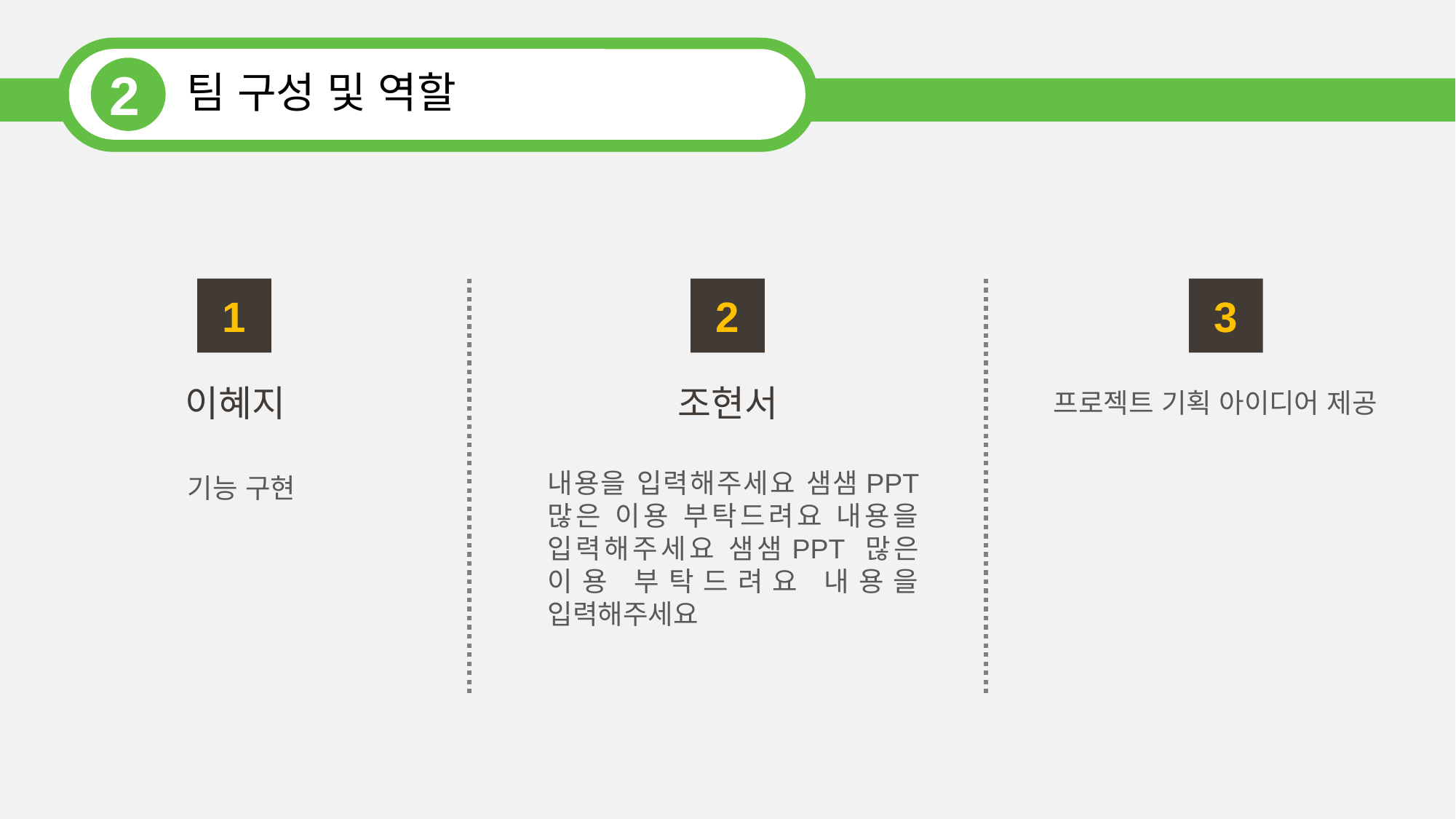

2

팀 구성 및 역할

1
2
3
이혜지
조현서
프로젝트 기획 아이디어 제공
내용을 입력해주세요 샘샘PPT 많은 이용 부탁드려요 내용을 입력해주세요 샘샘PPT 많은 이용 부탁드려요 내용을 입력해주세요
기능 구현